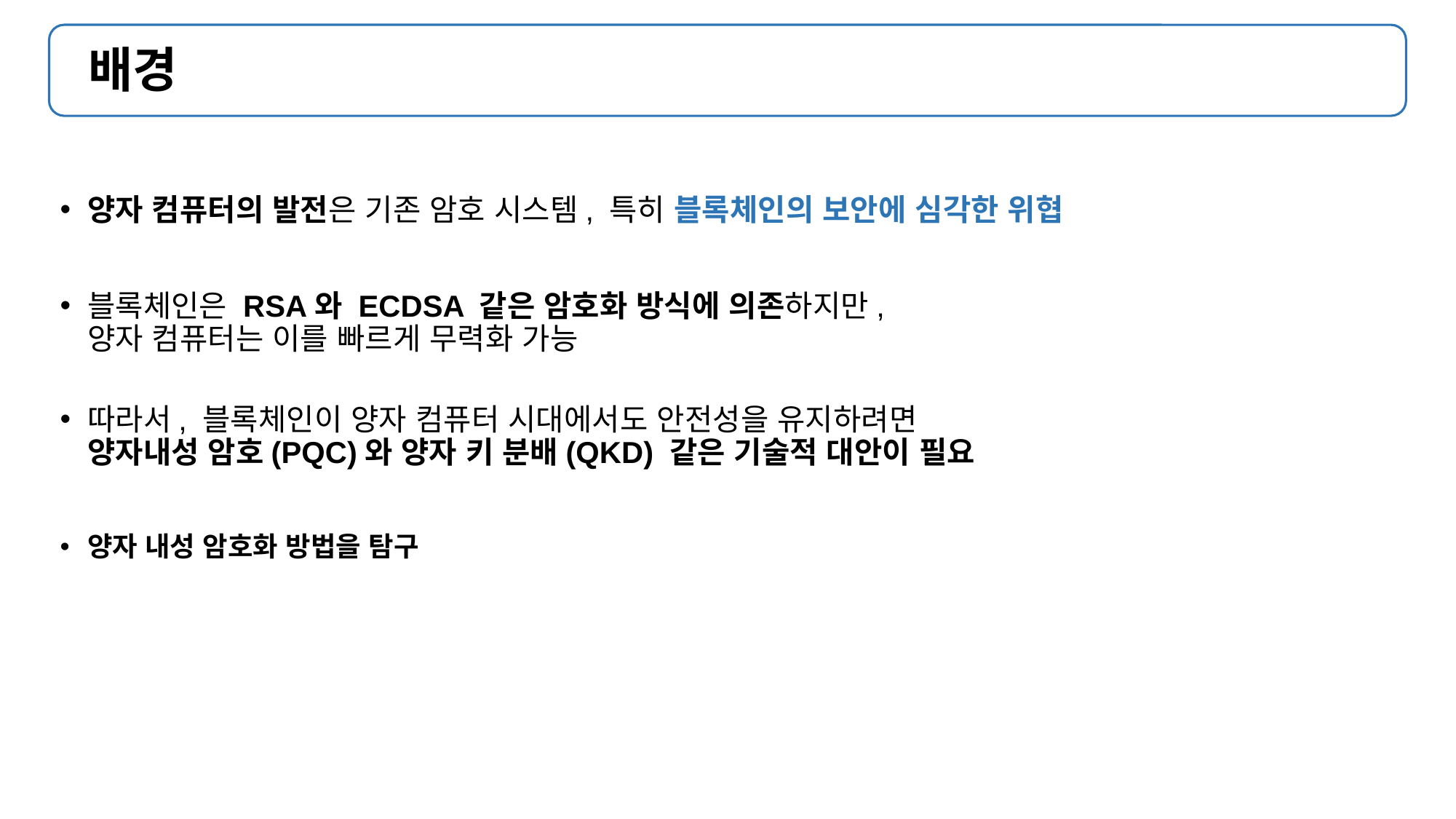

# 배경

양자 컴퓨터의 발전은 기존 암호 시스템, 특히 블록체인의 보안에 심각한 위협

블록체인은 RSA와 ECDSA 같은 암호화 방식에 의존하지만,
양자 컴퓨터는 이를 빠르게 무력화 가능
따라서, 블록체인이 양자 컴퓨터 시대에서도 안전성을 유지하려면
양자내성 암호(PQC)와 양자 키 분배(QKD) 같은 기술적 대안이 필요

양자 내성 암호화 방법을 탐구